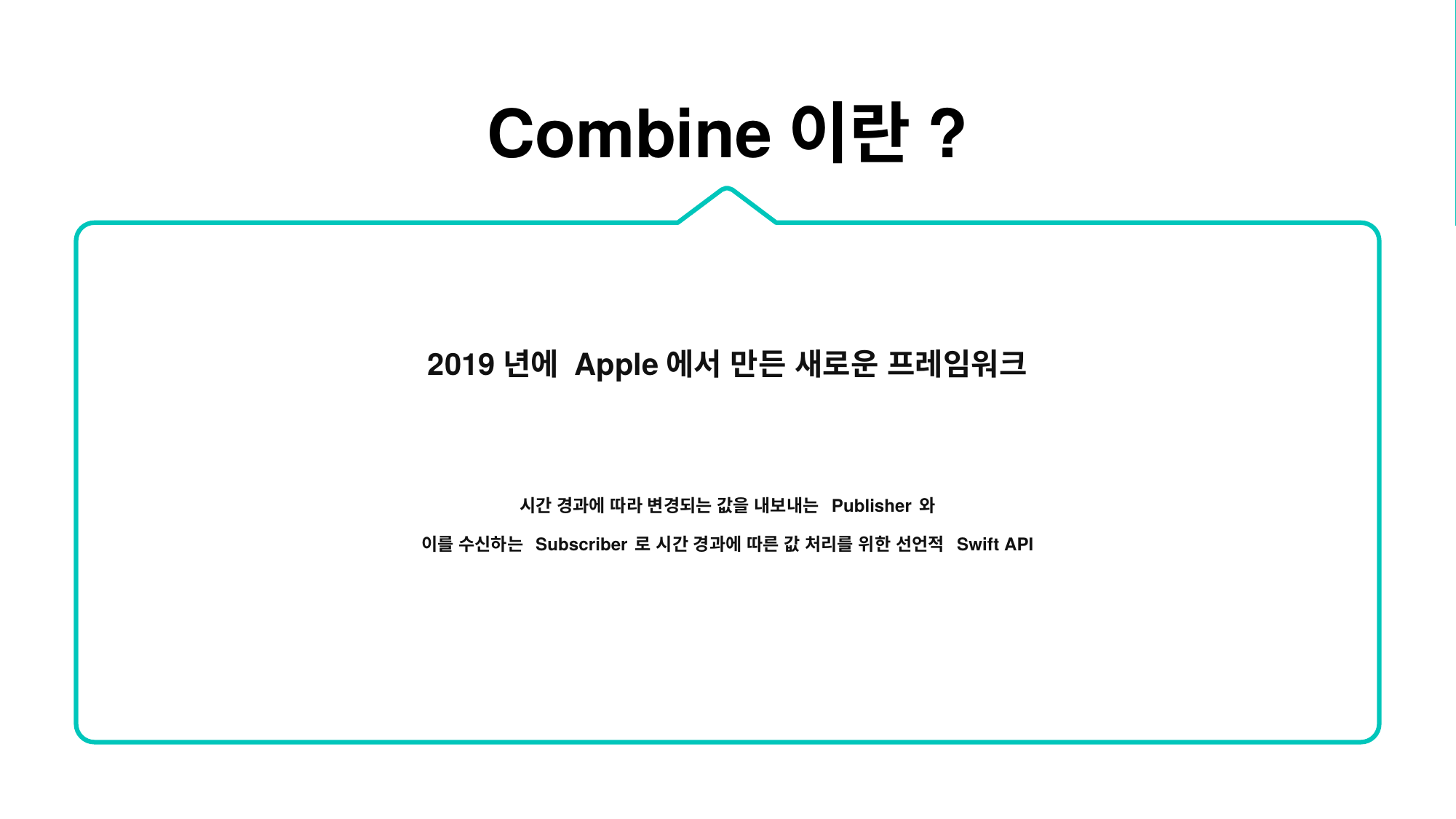

Combine이란?

2019년에 Apple에서 만든 새로운 프레임워크
시간 경과에 따라 변경되는 값을 내보내는 Publisher와
이를 수신하는 Subscriber로 시간 경과에 따른 값 처리를 위한 선언적 Swift API